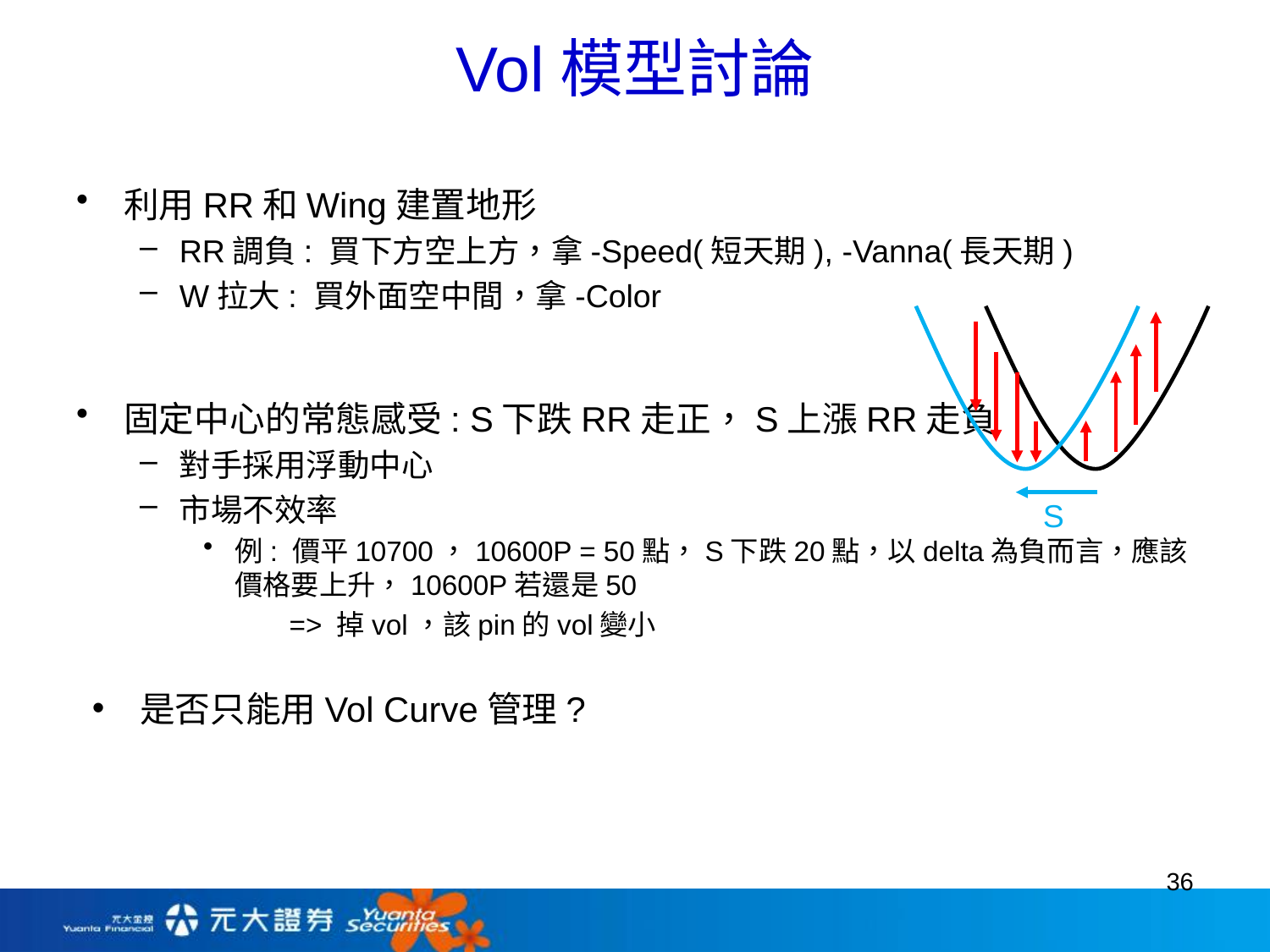

# Vol模型討論
利用RR和Wing建置地形
RR調負: 買下方空上方，拿-Speed(短天期), -Vanna(長天期)
W拉大: 買外面空中間，拿-Color

固定中心的常態感受: S下跌RR走正，S上漲RR走負
對手採用浮動中心
市場不效率
例: 價平10700，10600P = 50點，S下跌20點，以delta為負而言，應該價格要上升，10600P若還是50
           => 掉vol，該pin的vol變小

是否只能用Vol Curve管理?

S
36